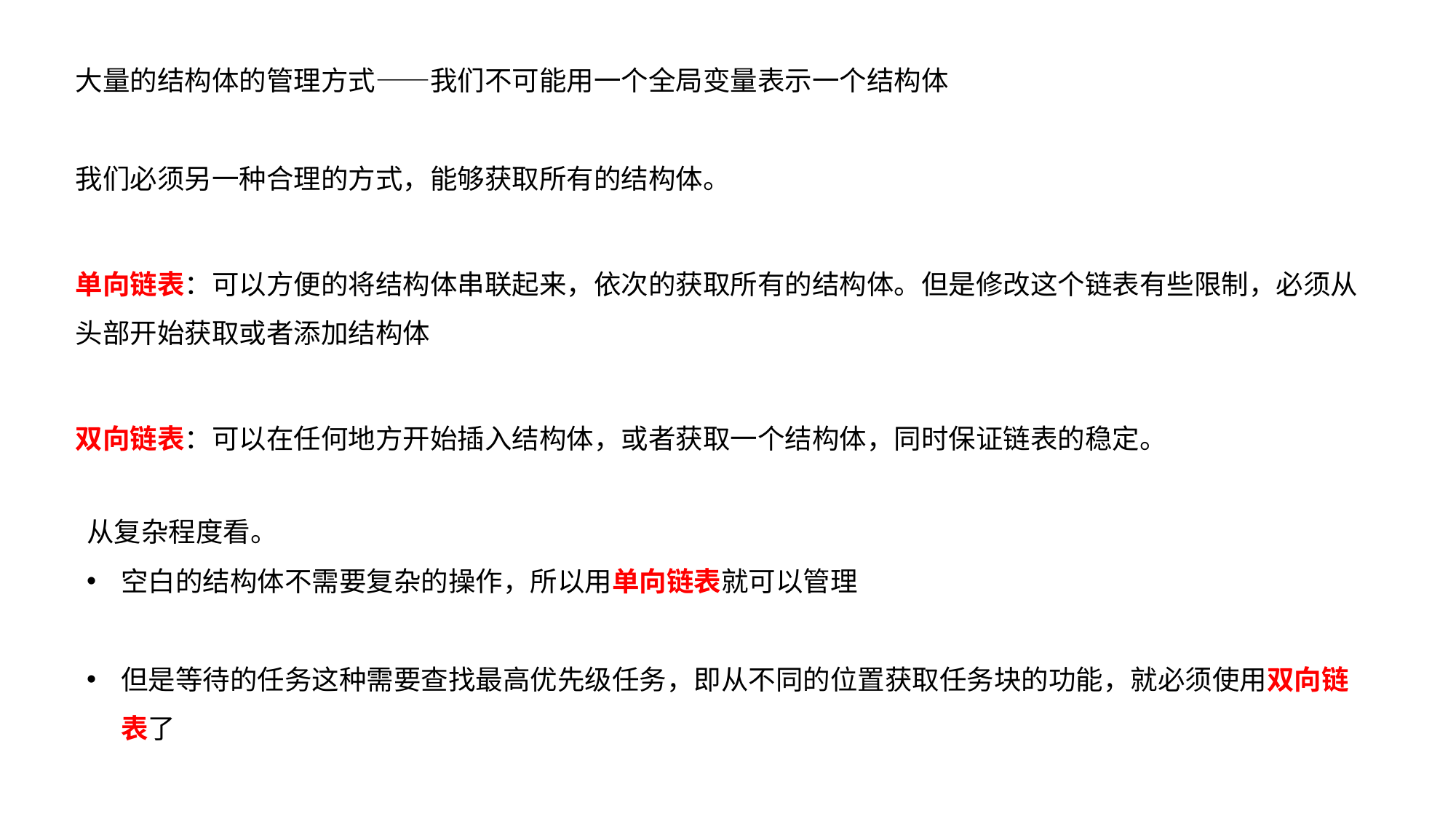

大量的结构体的管理方式——我们不可能用一个全局变量表示一个结构体

我们必须另一种合理的方式，能够获取所有的结构体。
单向链表：可以方便的将结构体串联起来，依次的获取所有的结构体。但是修改这个链表有些限制，必须从头部开始获取或者添加结构体
双向链表：可以在任何地方开始插入结构体，或者获取一个结构体，同时保证链表的稳定。
从复杂程度看。
空白的结构体不需要复杂的操作，所以用单向链表就可以管理

但是等待的任务这种需要查找最高优先级任务，即从不同的位置获取任务块的功能，就必须使用双向链表了